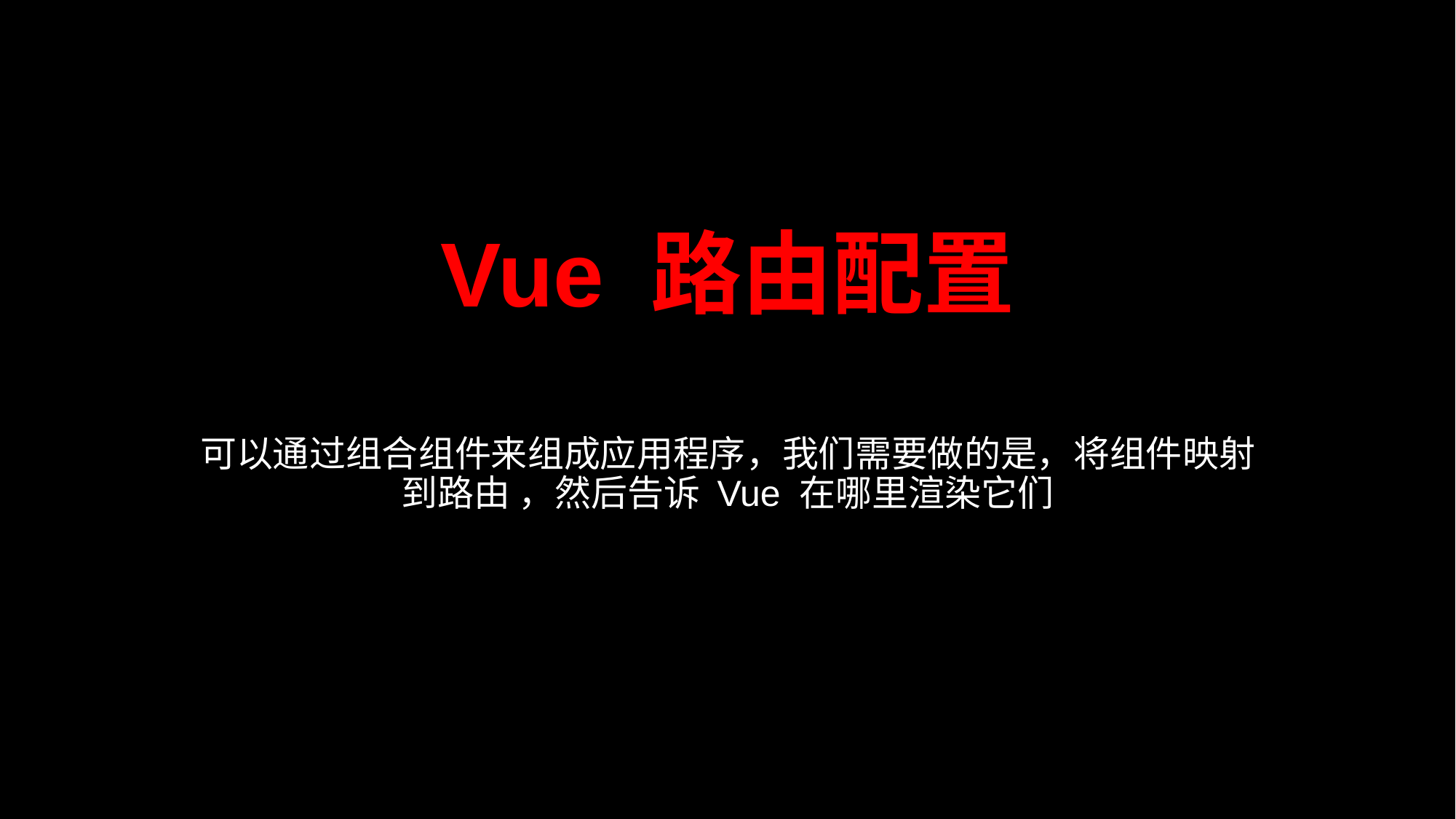

# Vue 路由配置
可以通过组合组件来组成应用程序，我们需要做的是，将组件映射到路由 ，然后告诉 Vue 在哪里渲染它们